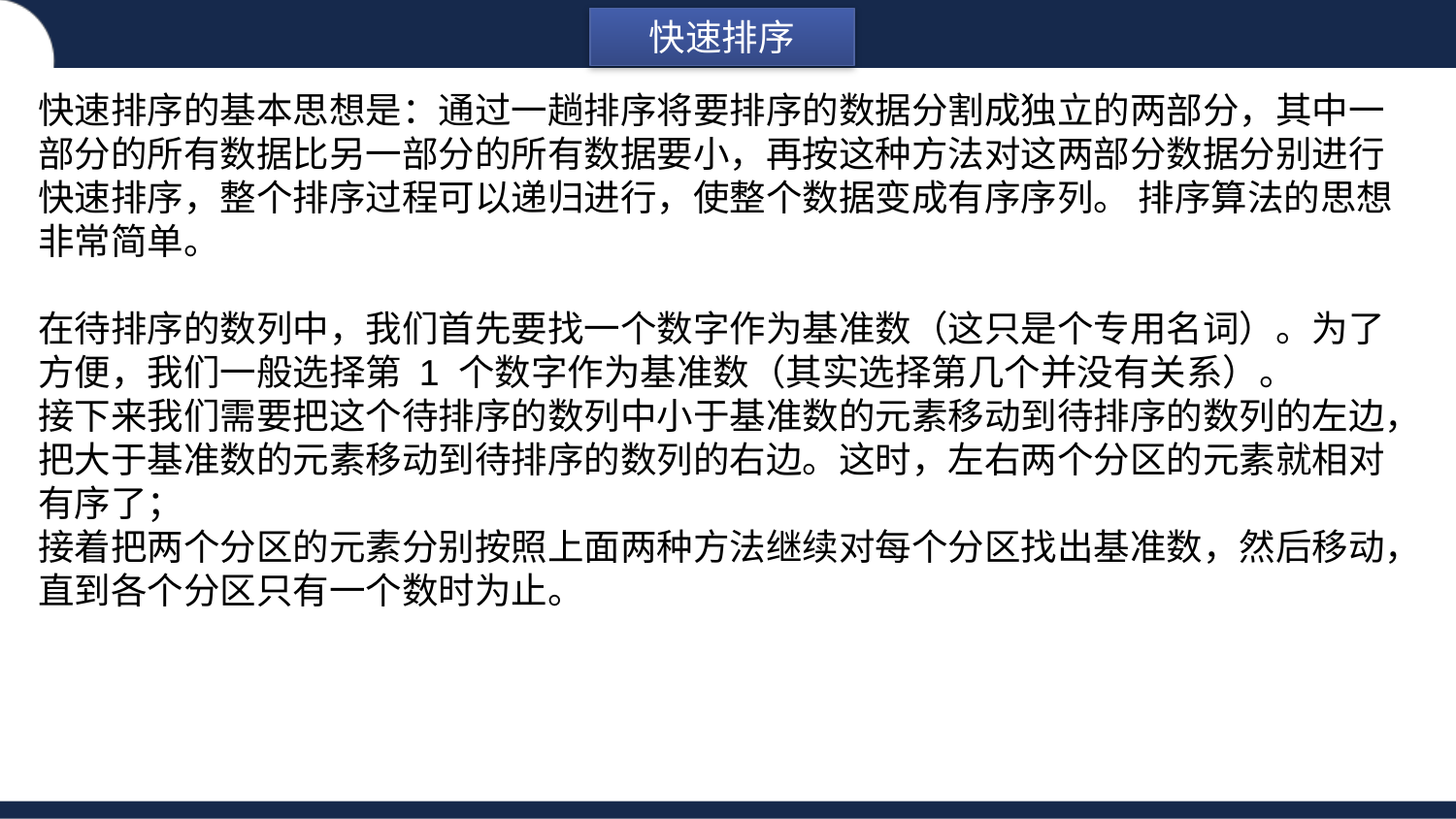

快速排序
快速排序的基本思想是：通过一趟排序将要排序的数据分割成独立的两部分，其中一部分的所有数据比另一部分的所有数据要小，再按这种方法对这两部分数据分别进行快速排序，整个排序过程可以递归进行，使整个数据变成有序序列。 排序算法的思想非常简单。

在待排序的数列中，我们首先要找一个数字作为基准数（这只是个专用名词）。为了方便，我们一般选择第 1 个数字作为基准数（其实选择第几个并没有关系）。
接下来我们需要把这个待排序的数列中小于基准数的元素移动到待排序的数列的左边，把大于基准数的元素移动到待排序的数列的右边。这时，左右两个分区的元素就相对有序了；
接着把两个分区的元素分别按照上面两种方法继续对每个分区找出基准数，然后移动，直到各个分区只有一个数时为止。